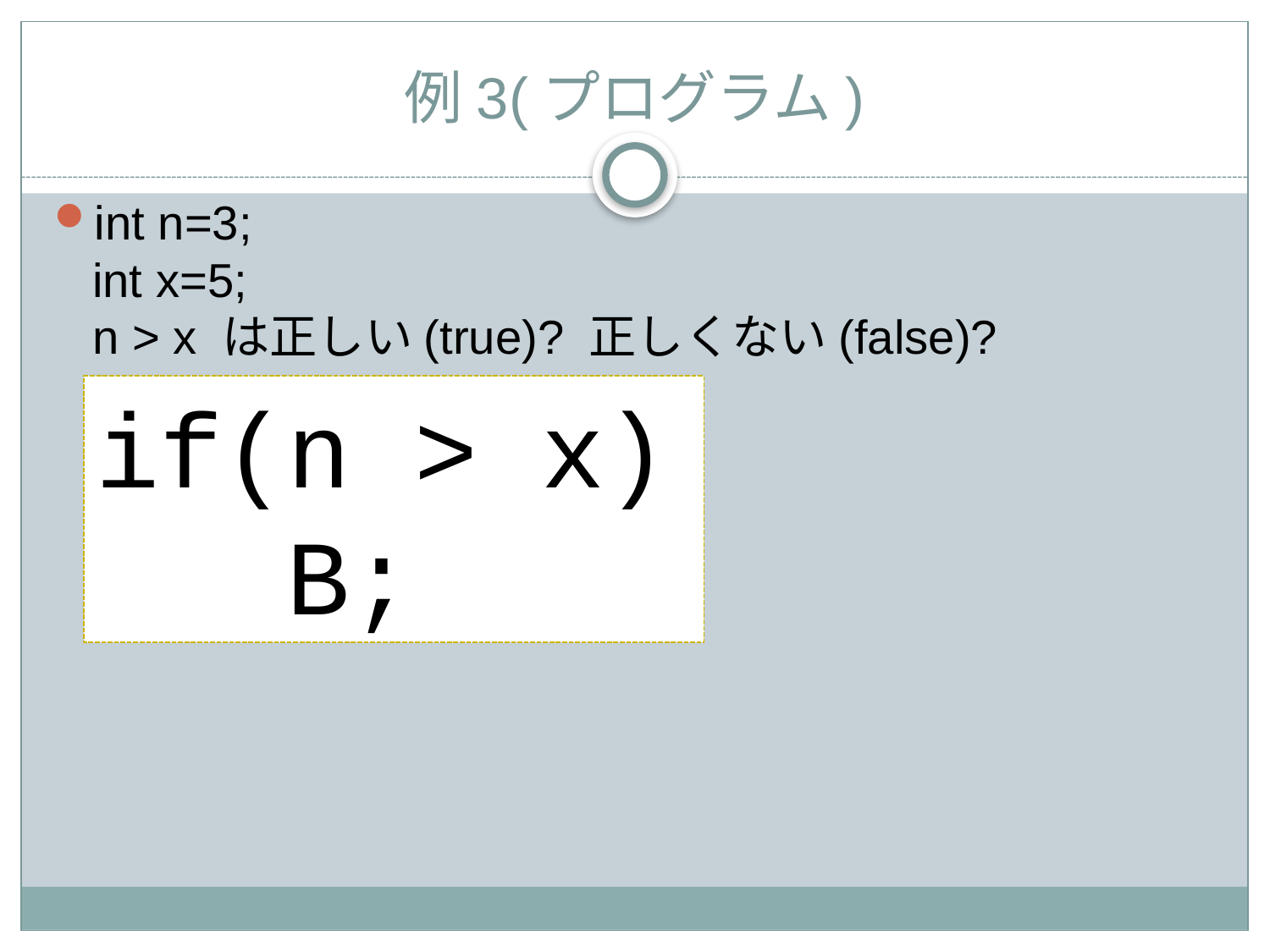

# 例3(プログラム)
int n=3;
int x=5;
n > x は正しい(true)? 正しくない(false)?
if(n > x)
   B;